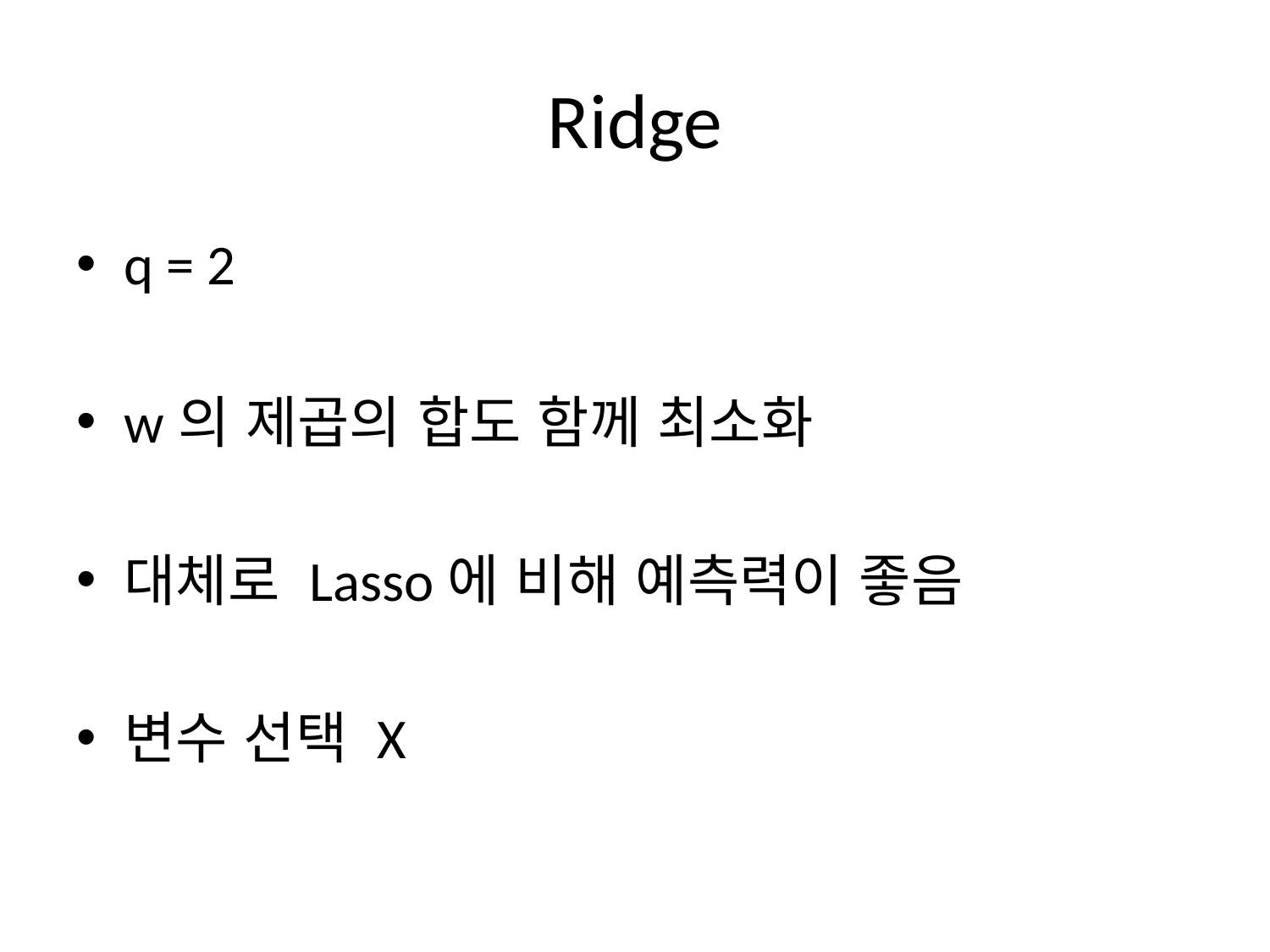

# Ridge
q = 2

w의 제곱의 합도 함께 최소화

대체로 Lasso에 비해 예측력이 좋음

변수 선택 X
14